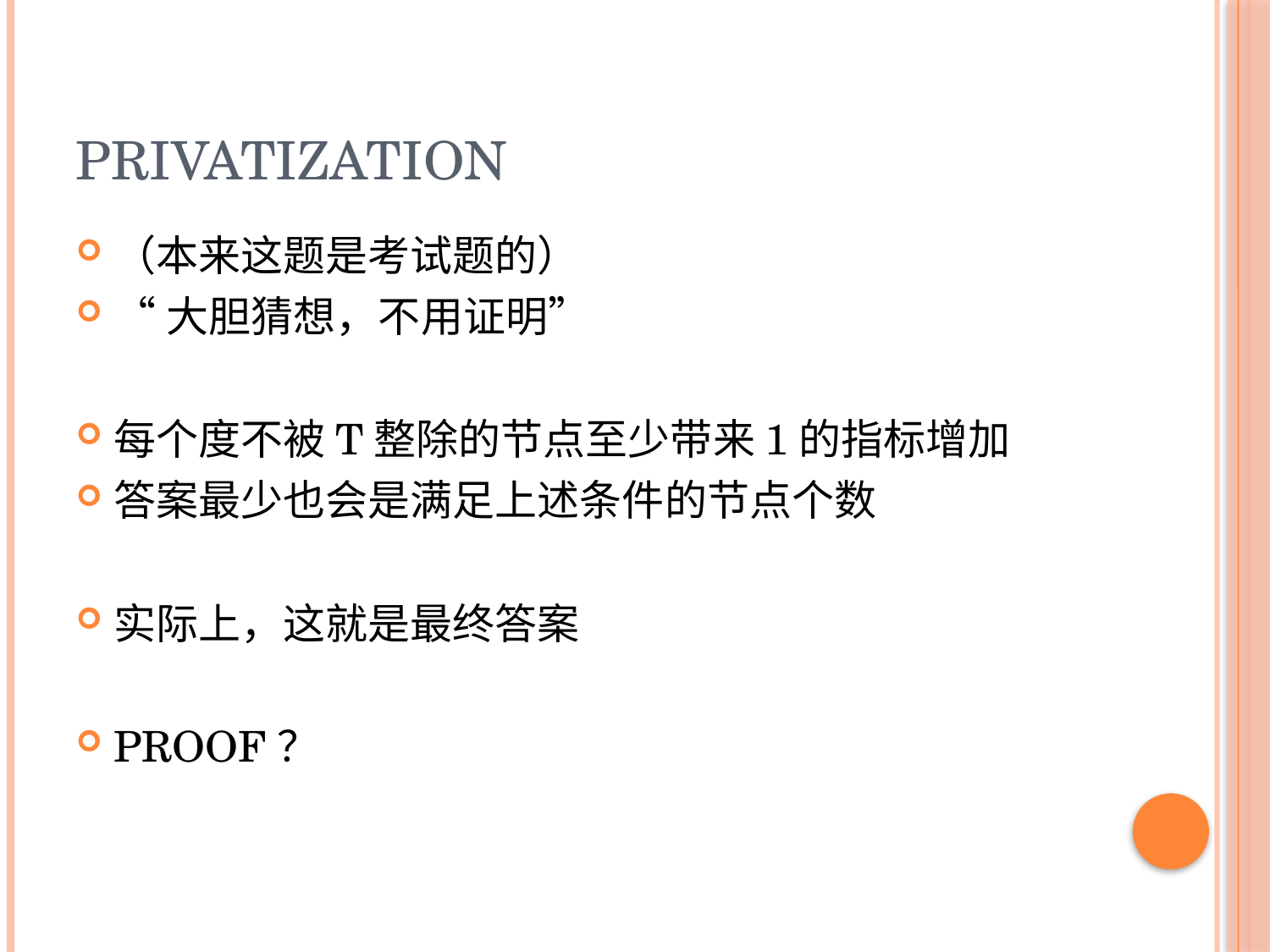

# Privatization
（本来这题是考试题的）
“大胆猜想，不用证明”

每个度不被T整除的节点至少带来1的指标增加
答案最少也会是满足上述条件的节点个数

实际上，这就是最终答案

PROOF？